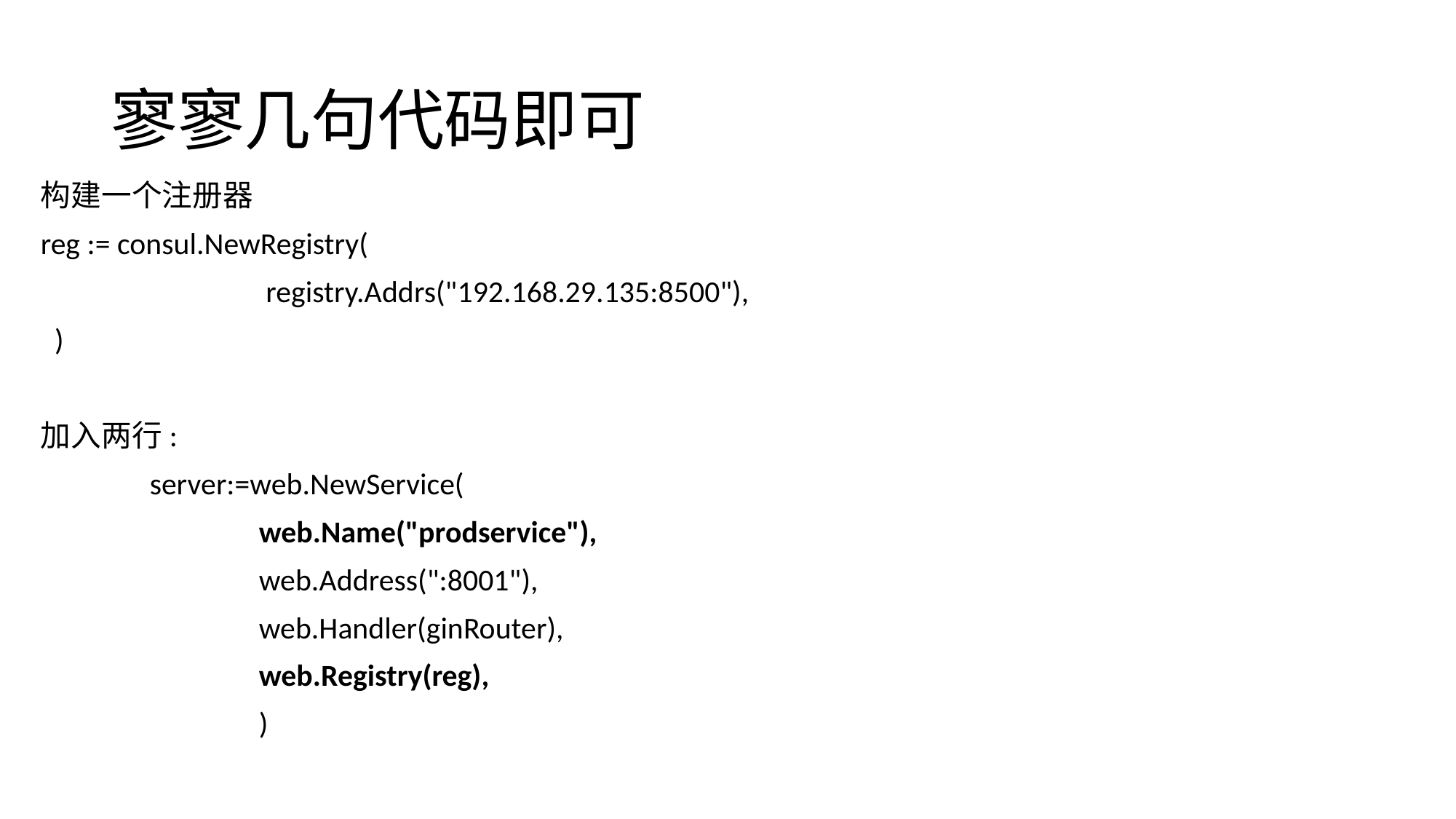

# 寥寥几句代码即可
构建一个注册器
reg := consul.NewRegistry(
		 registry.Addrs("192.168.29.135:8500"),
  )

加入两行:
	server:=web.NewService(
		web.Name("prodservice"),
		web.Address(":8001"),
		web.Handler(ginRouter),
		web.Registry(reg),
		)